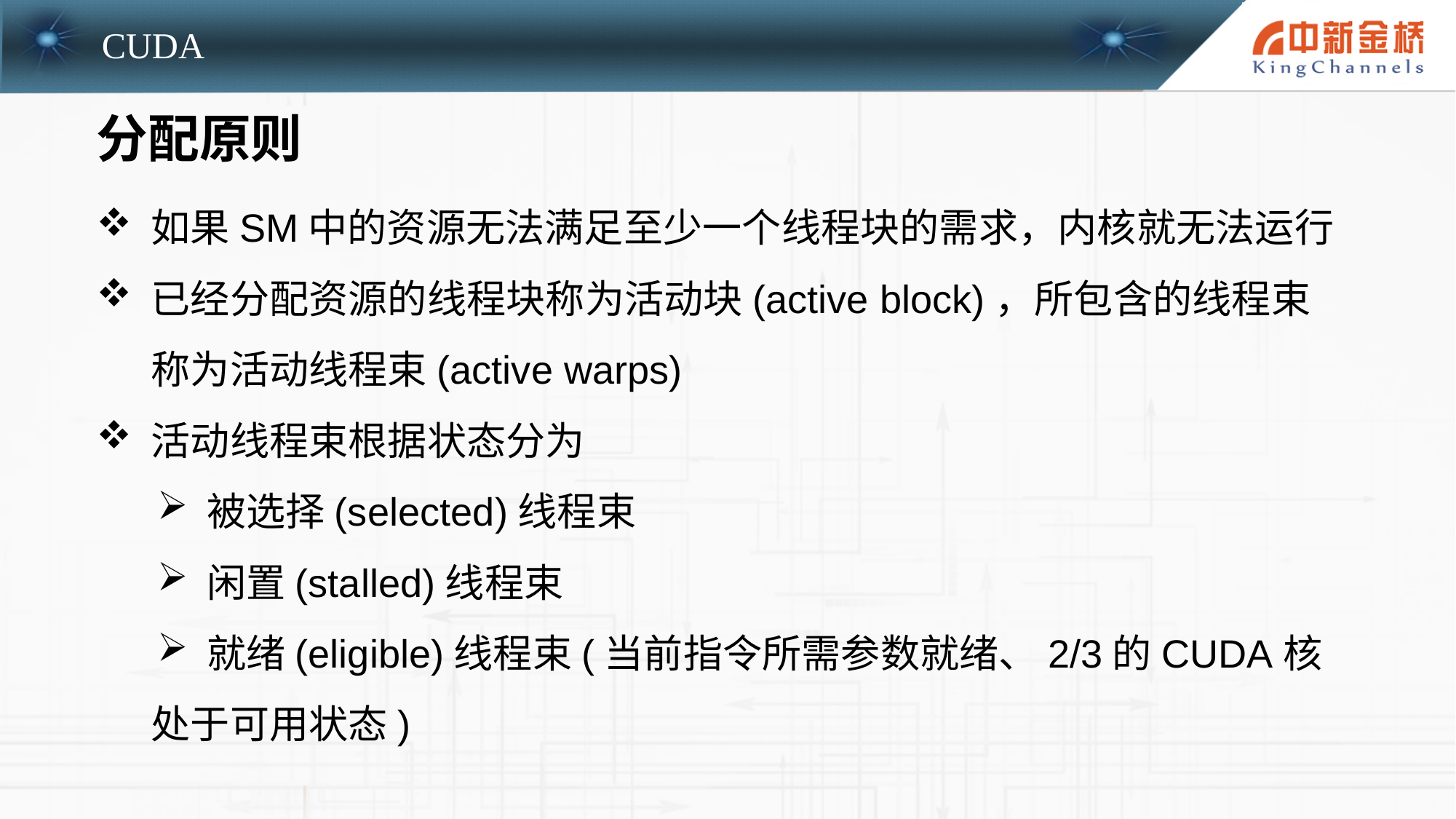

分配原则
如果SM中的资源无法满足至少一个线程块的需求，内核就无法运行
已经分配资源的线程块称为活动块(active block)，所包含的线程束称为活动线程束(active warps)
活动线程束根据状态分为
 被选择(selected)线程束
 闲置(stalled)线程束
 就绪(eligible)线程束(当前指令所需参数就绪、2/3的CUDA核处于可用状态)